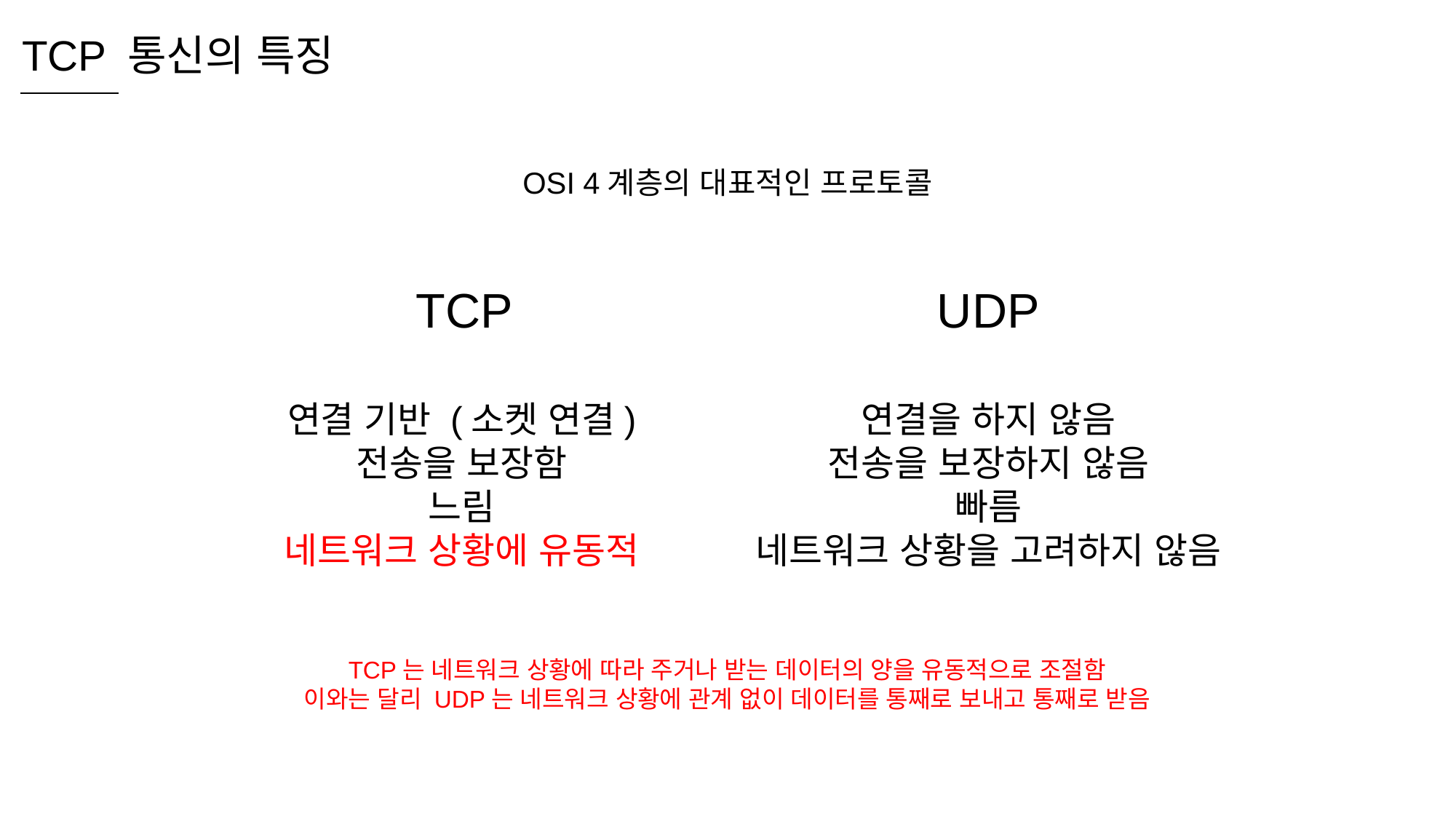

TCP 통신의 특징
OSI 4계층의 대표적인 프로토콜
TCP
UDP
연결을 하지 않음
전송을 보장하지 않음
빠름
네트워크 상황을 고려하지 않음
연결 기반 (소켓 연결)
전송을 보장함
느림
네트워크 상황에 유동적
TCP는 네트워크 상황에 따라 주거나 받는 데이터의 양을 유동적으로 조절함
이와는 달리 UDP는 네트워크 상황에 관계 없이 데이터를 통째로 보내고 통째로 받음